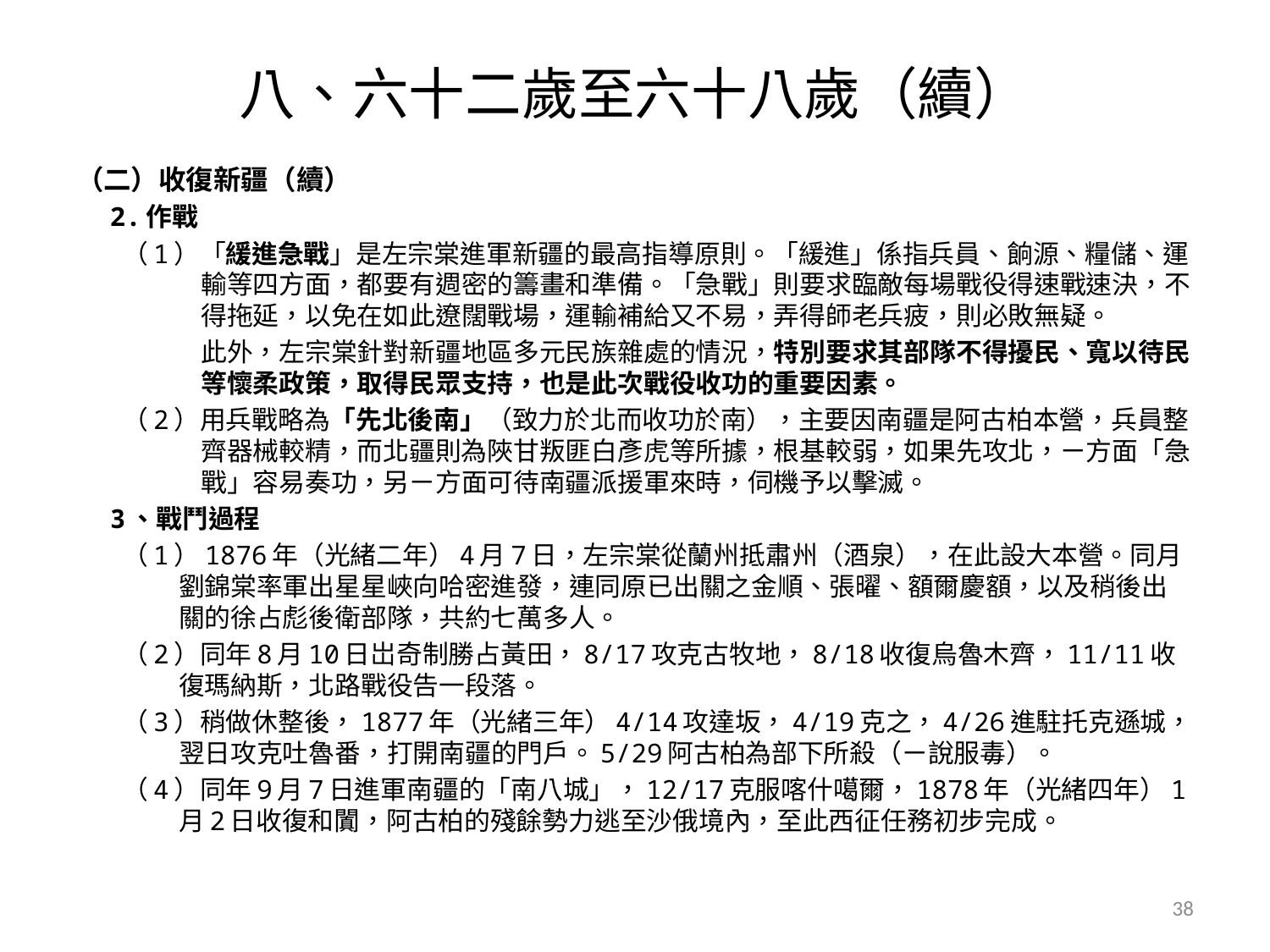

# 八、六十二歲至六十八歲（續）
（二）收復新疆（續）
2.作戰
（1）「緩進急戰」是左宗棠進軍新疆的最高指導原則。「緩進」係指兵員、餉源、糧儲、運輸等四方面，都要有週密的籌畫和準備。「急戰」則要求臨敵每場戰役得速戰速決，不得拖延，以免在如此遼闊戰場，運輸補給又不易，弄得師老兵疲，則必敗無疑。
此外，左宗棠針對新疆地區多元民族雜處的情況，特別要求其部隊不得擾民、寬以待民等懷柔政策，取得民眾支持，也是此次戰役收功的重要因素。
（2）用兵戰略為「先北後南」（致力於北而收功於南），主要因南疆是阿古柏本營，兵員整齊器械較精，而北疆則為陜甘叛匪白彥虎等所據，根基較弱，如果先攻北，ㄧ方面「急戰」容易奏功，另ㄧ方面可待南疆派援軍來時，伺機予以擊滅。
3、戰鬥過程
（1）1876年（光緒二年）4月7日，左宗棠從蘭州抵肅州（酒泉），在此設大本營。同月劉錦棠率軍出星星峽向哈密進發，連同原已出關之金順、張曜、額爾慶額，以及稍後出關的徐占彪後衛部隊，共約七萬多人。
（2）同年8月10日岀奇制勝占黃田，8/17攻克古牧地，8/18收復烏魯木齊，11/11收復瑪納斯，北路戰役告一段落。
（3）稍做休整後，1877年（光緒三年）4/14攻達坂，4/19克之，4/26進駐托克遜城，翌日攻克吐魯番，打開南疆的門戶。5/29阿古柏為部下所殺（ㄧ說服毒）。
（4）同年9月7日進軍南疆的「南八城」，12/17克服喀什噶爾，1878年（光緒四年）1月2日收復和闐，阿古柏的殘餘勢力逃至沙俄境內，至此西征任務初步完成。

38